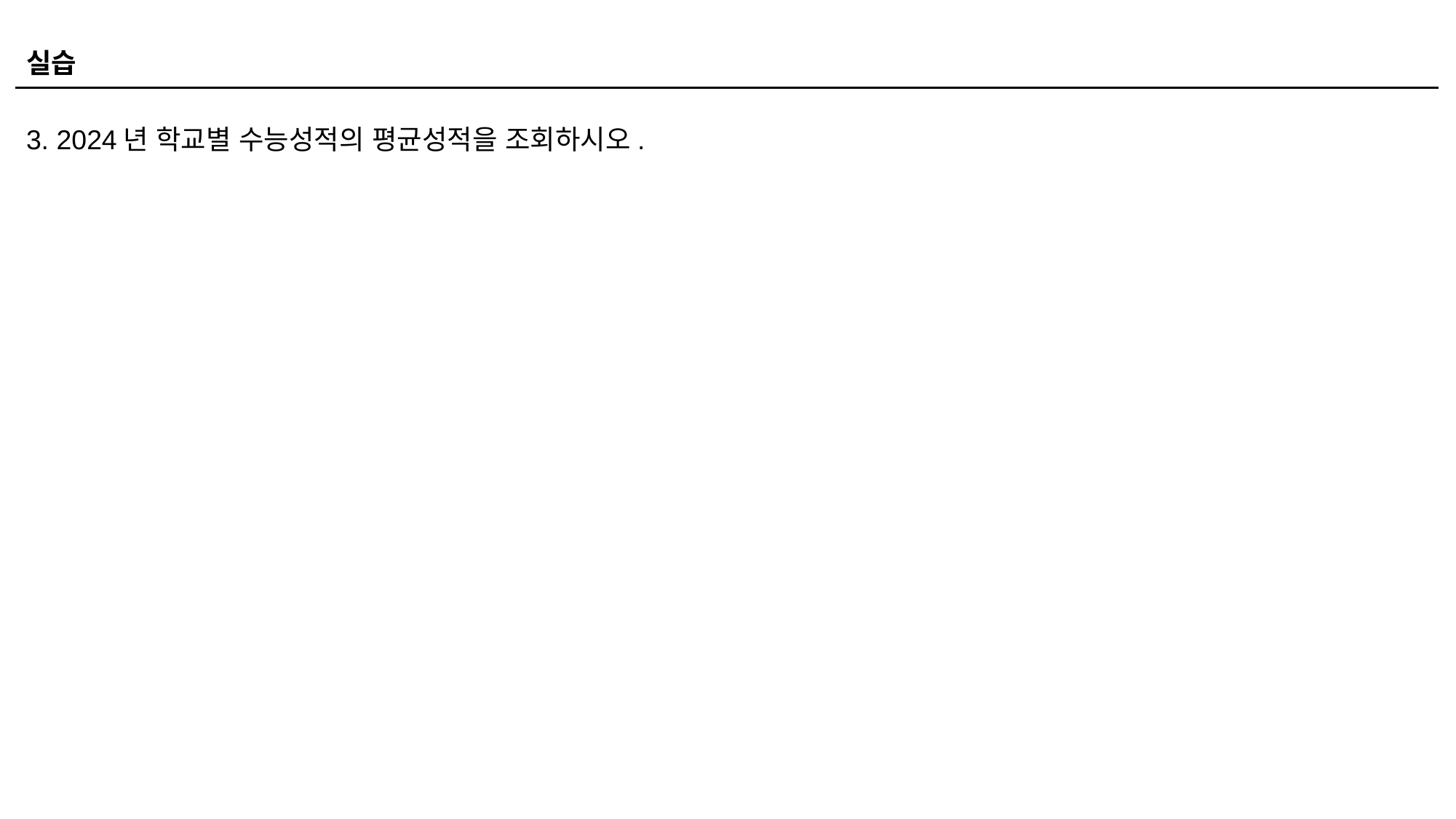

실습
3. 2024년 학교별 수능성적의 평균성적을 조회하시오.